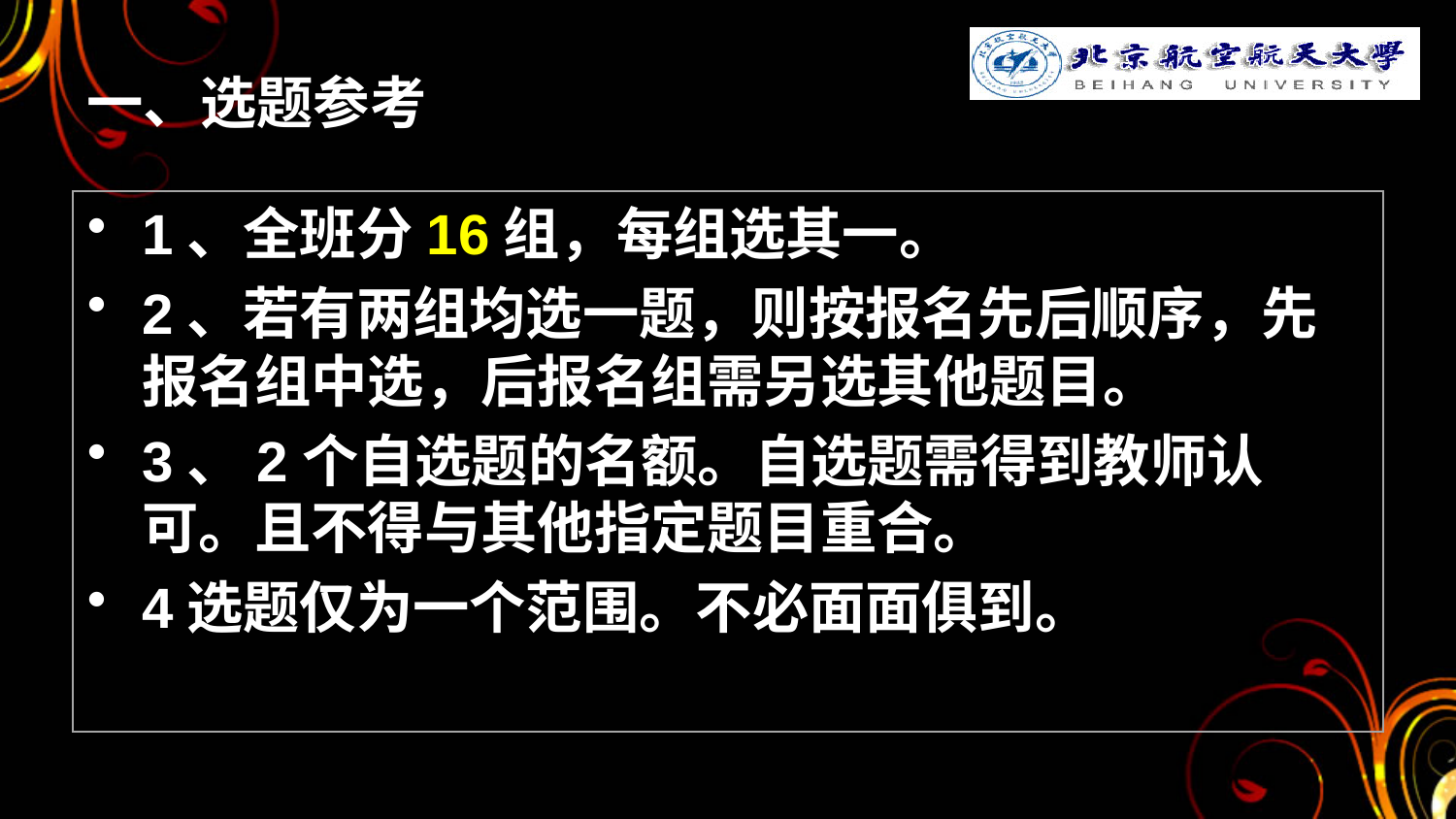

# 一、选题参考
1、全班分16组，每组选其一。
2、若有两组均选一题，则按报名先后顺序，先报名组中选，后报名组需另选其他题目。
3、2个自选题的名额。自选题需得到教师认可。且不得与其他指定题目重合。
4选题仅为一个范围。不必面面俱到。